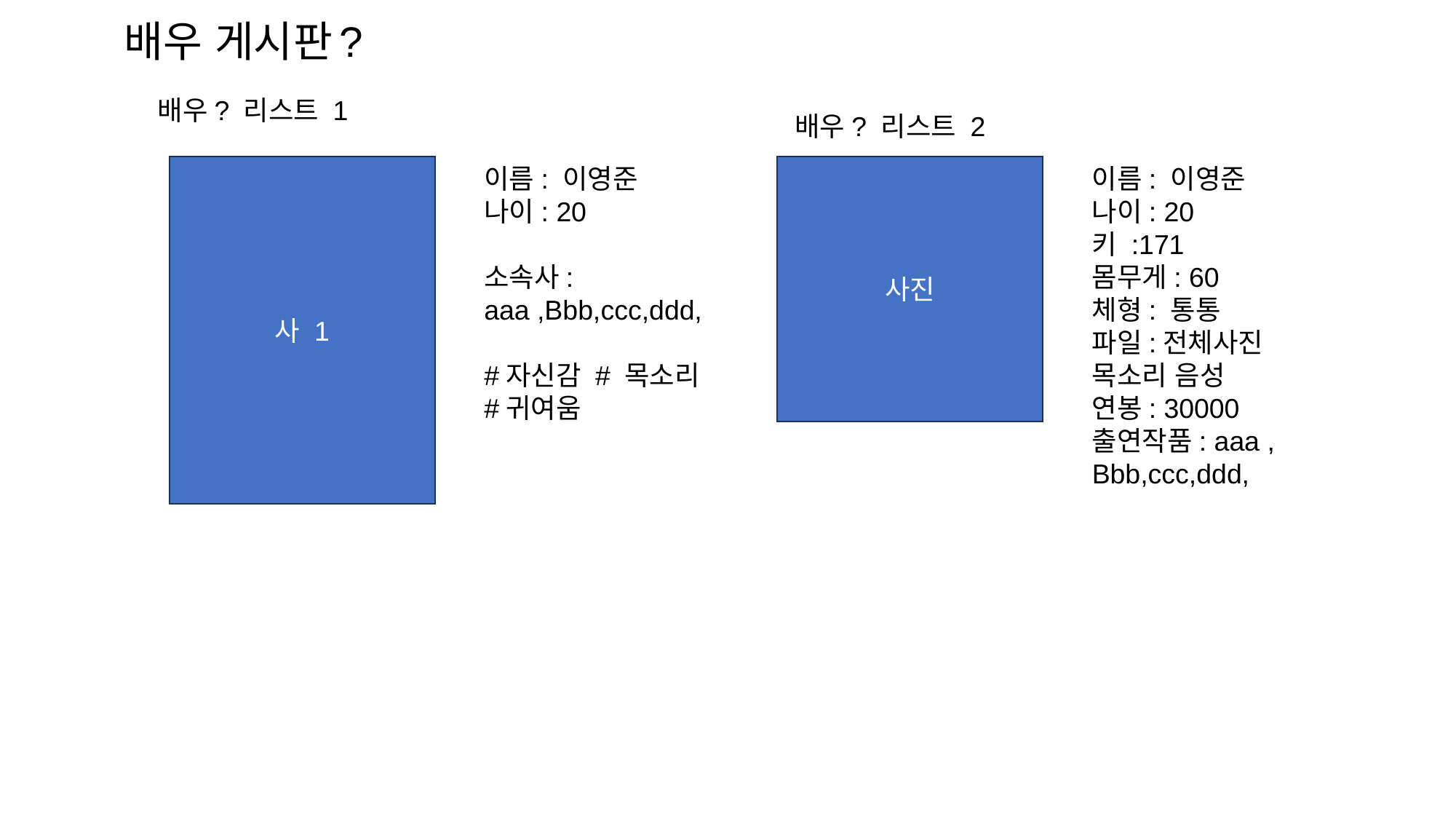

# 배우 게시판?
배우? 리스트 1
배우? 리스트 2
사 1
이름: 이영준
나이: 20

소속사:
aaa ,Bbb,ccc,ddd,

#자신감 # 목소리
#귀여움

사진
이름: 이영준
나이: 20
키 :171
몸무게: 60
체형: 통통
파일:전체사진
목소리 음성
연봉: 30000
출연작품: aaa ,
Bbb,ccc,ddd,